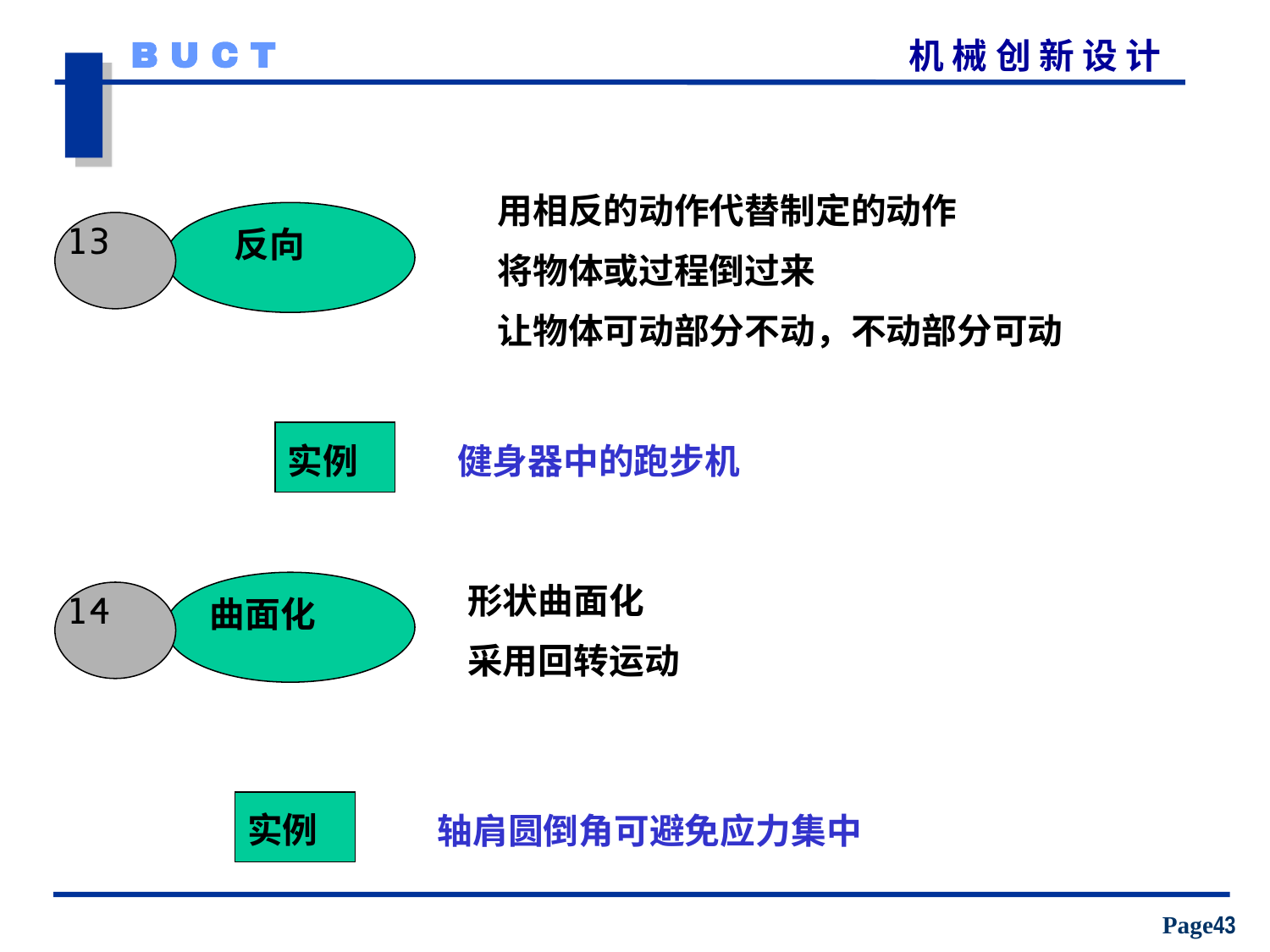

用相反的动作代替制定的动作
将物体或过程倒过来
让物体可动部分不动，不动部分可动

  反向

13

实例
健身器中的跑步机

曲面化

14
形状曲面化
采用回转运动

实例
轴肩圆倒角可避免应力集中
Page43